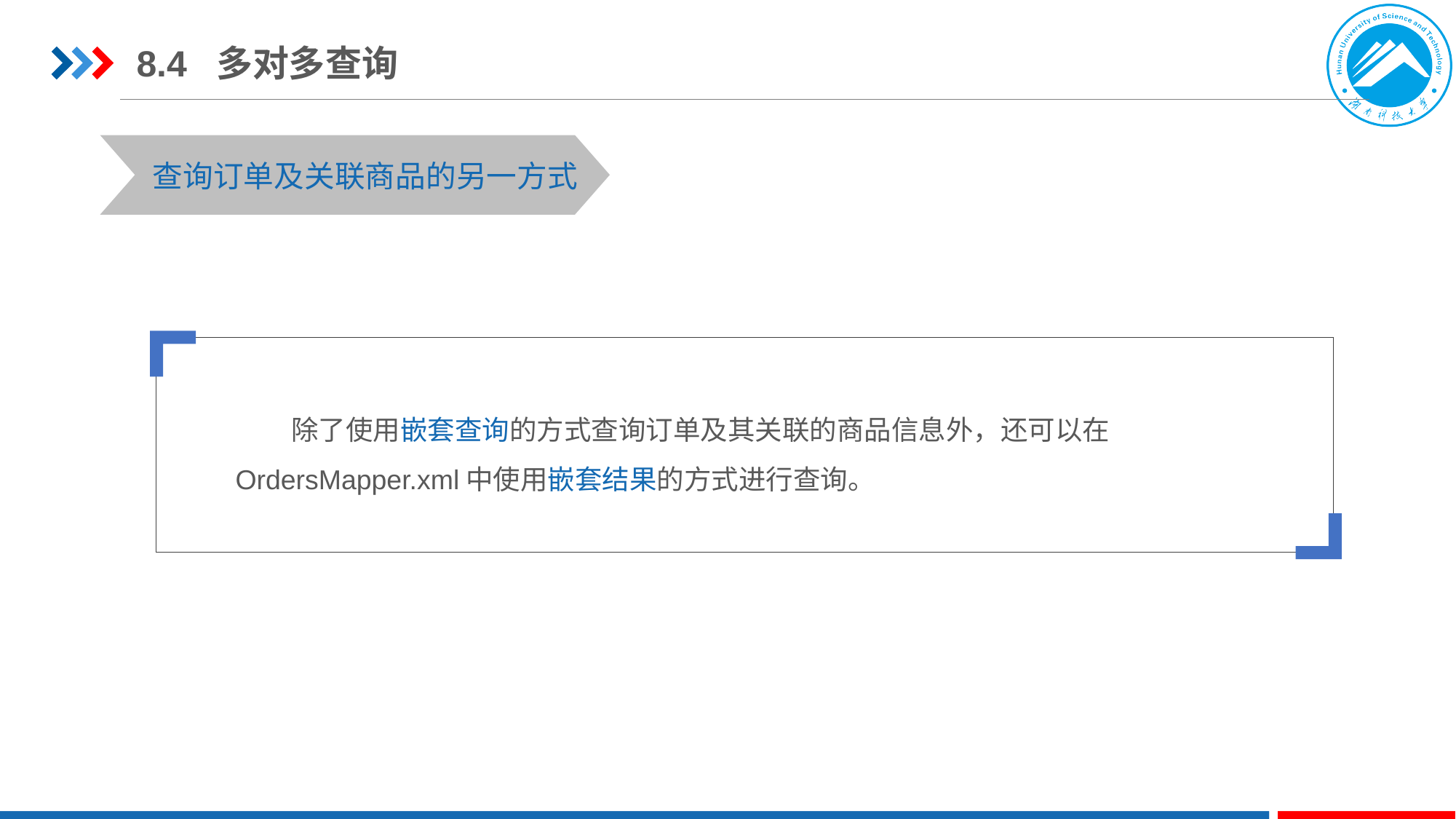

8.4  多对多查询

STEP  01
STEP  03
查询订单及关联商品的另一方式

        除了使用嵌套查询的方式查询订单及其关联的商品信息外，还可以在OrdersMapper.xml中使用嵌套结果的方式进行查询。